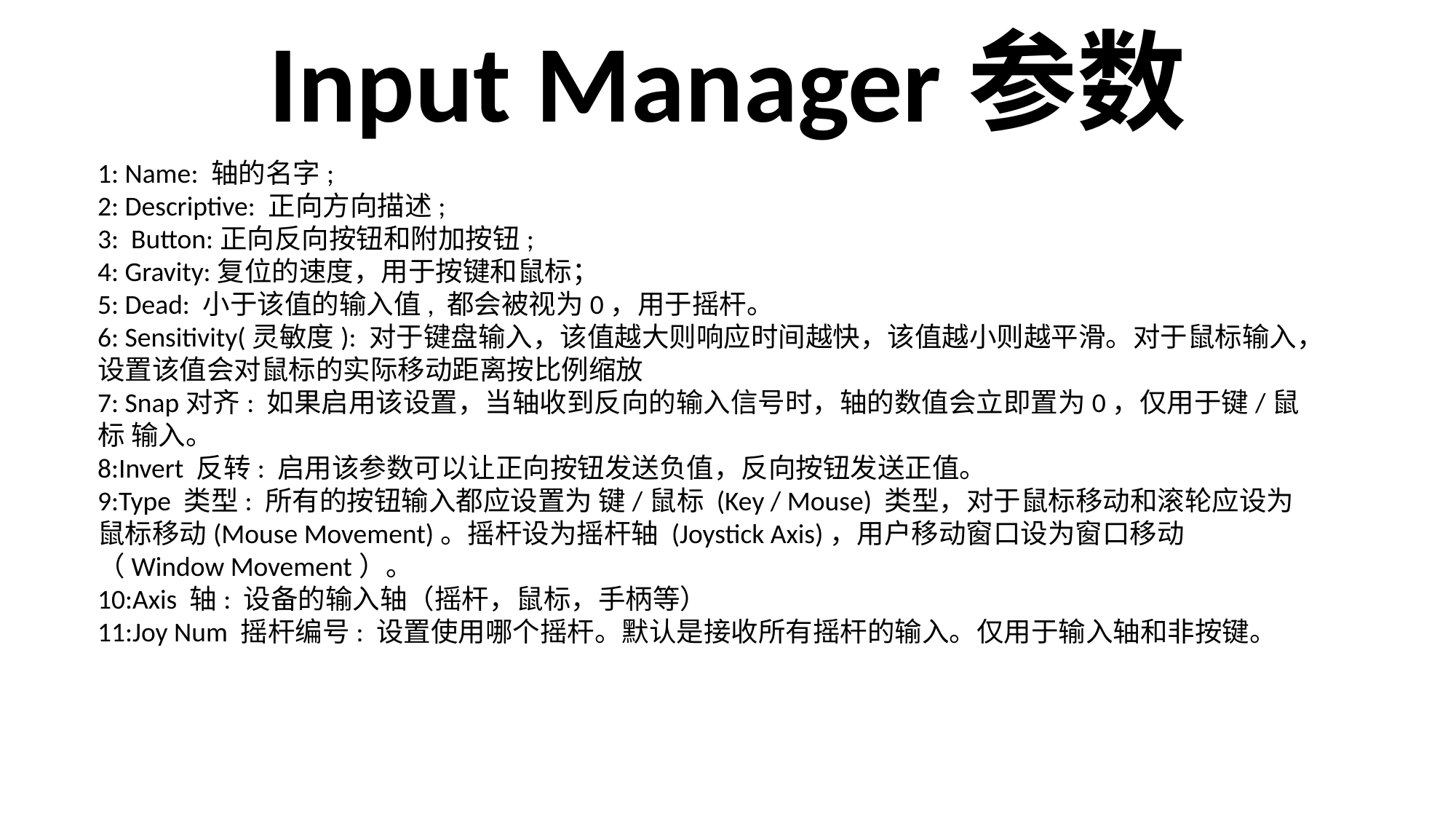

Input Manager参数
1: Name: 轴的名字;
2: Descriptive: 正向方向描述;
3:  Button:正向反向按钮和附加按钮;
4: Gravity:复位的速度，用于按键和鼠标；
5: Dead: 小于该值的输入值, 都会被视为0，用于摇杆。
6: Sensitivity(灵敏度): 对于键盘输入，该值越大则响应时间越快，该值越小则越平滑。对于鼠标输入，设置该值会对鼠标的实际移动距离按比例缩放
7: Snap对齐: 如果启用该设置，当轴收到反向的输入信号时，轴的数值会立即置为0，仅用于键/鼠标 输入。
8:Invert 反转: 启用该参数可以让正向按钮发送负值，反向按钮发送正值。
9:Type 类型: 所有的按钮输入都应设置为 键/鼠标 (Key / Mouse) 类型，对于鼠标移动和滚轮应设为 鼠标移动(Mouse Movement)。摇杆设为摇杆轴 (Joystick Axis)，用户移动窗口设为窗口移动 （Window Movement）。
10:Axis 轴: 设备的输入轴（摇杆，鼠标，手柄等）
11:Joy Num 摇杆编号: 设置使用哪个摇杆。默认是接收所有摇杆的输入。仅用于输入轴和非按键。
3